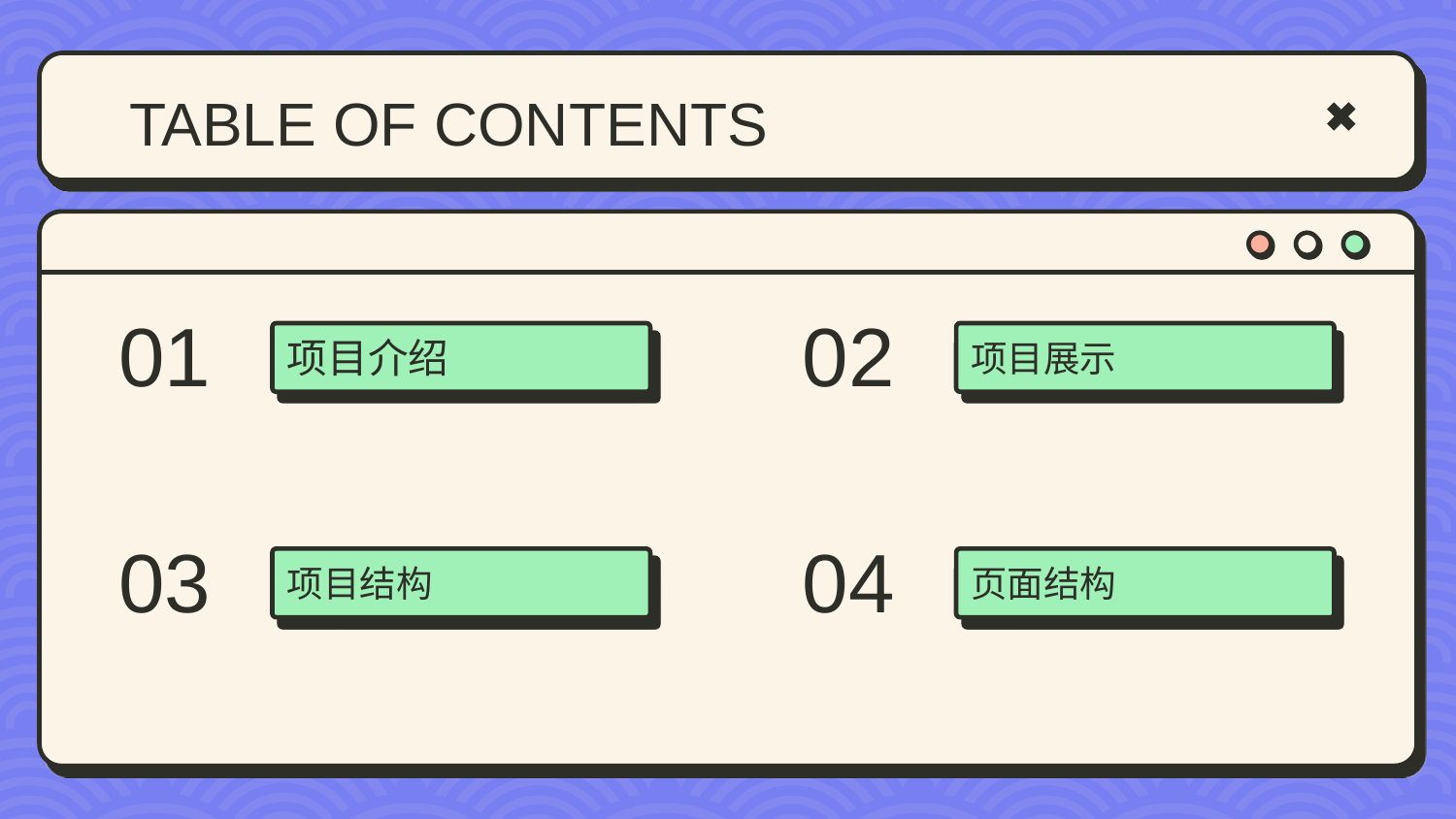

# TABLE OF CONTENTS
01
02

项目介绍

项目展示
03
04

项目结构

页面结构